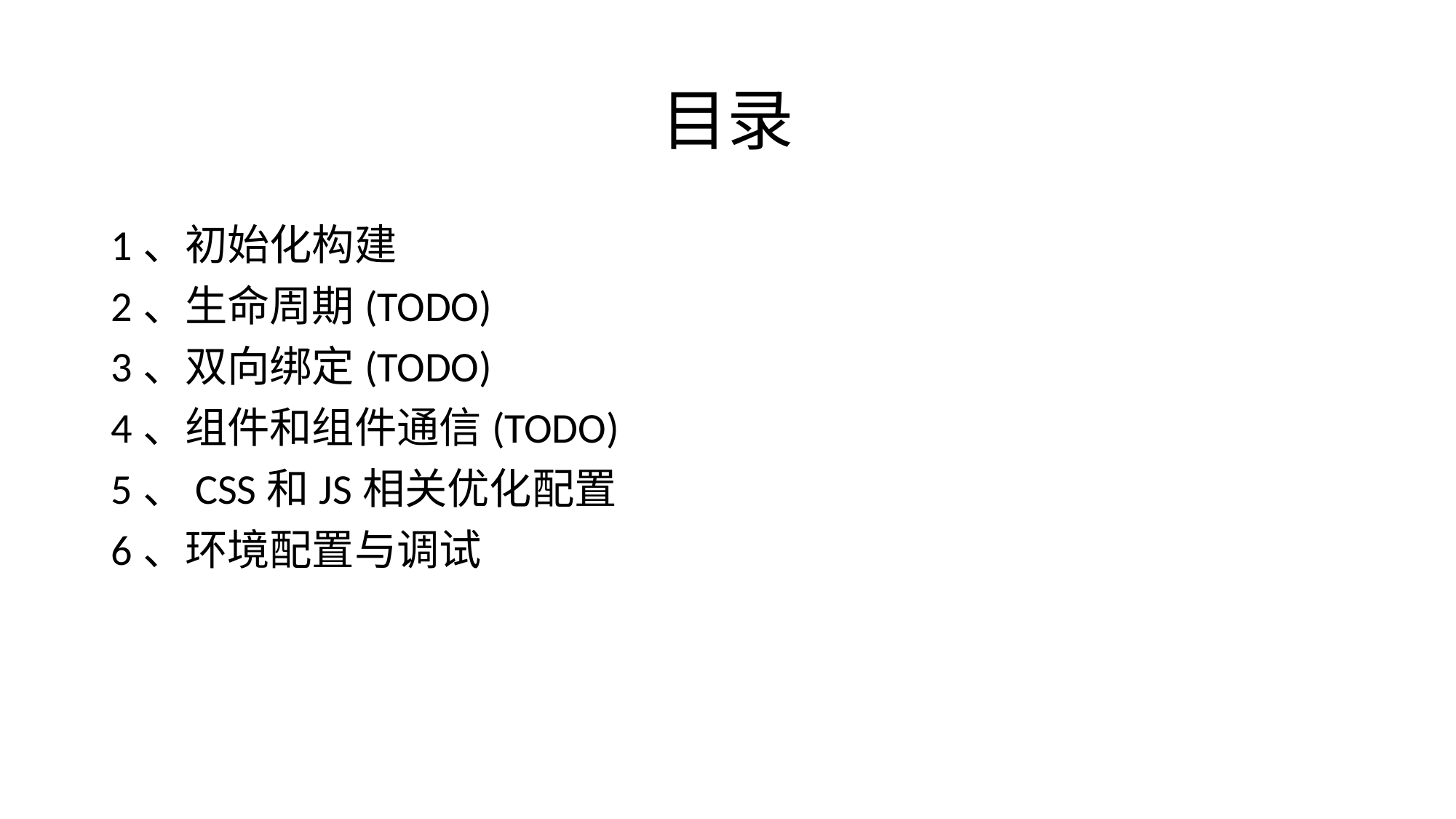

# 目录
1、初始化构建
2、生命周期(TODO)
3、双向绑定(TODO)
4、组件和组件通信(TODO)
5、CSS和JS相关优化配置
6、环境配置与调试